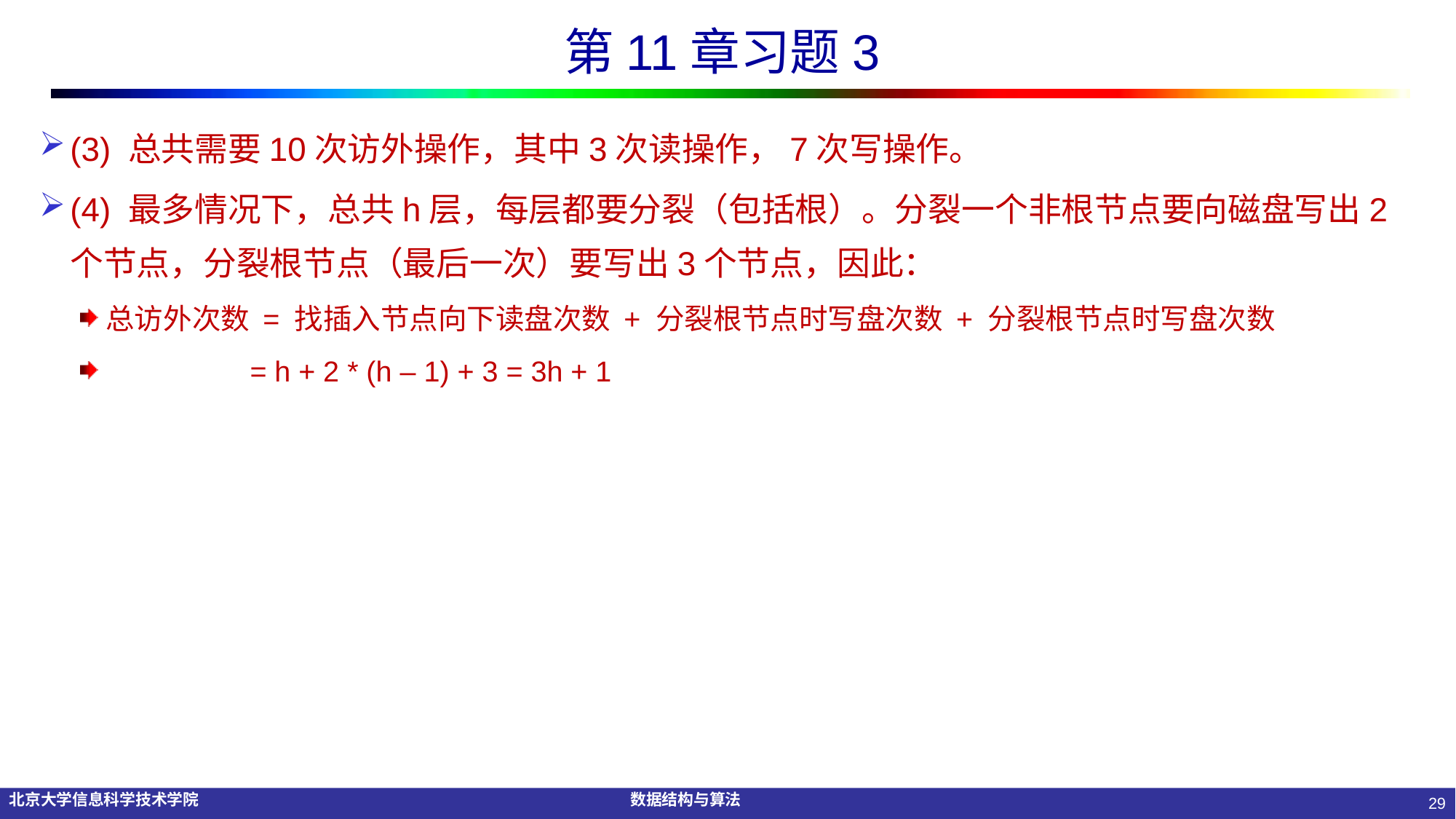

# 第11章习题3
(3) 总共需要10次访外操作，其中3次读操作，7次写操作。
(4) 最多情况下，总共h层，每层都要分裂（包括根）。分裂一个非根节点要向磁盘写出2个节点，分裂根节点（最后一次）要写出3个节点，因此：
总访外次数 = 找插入节点向下读盘次数 + 分裂根节点时写盘次数 + 分裂根节点时写盘次数
                  = h + 2 * (h – 1) + 3 = 3h + 1

29